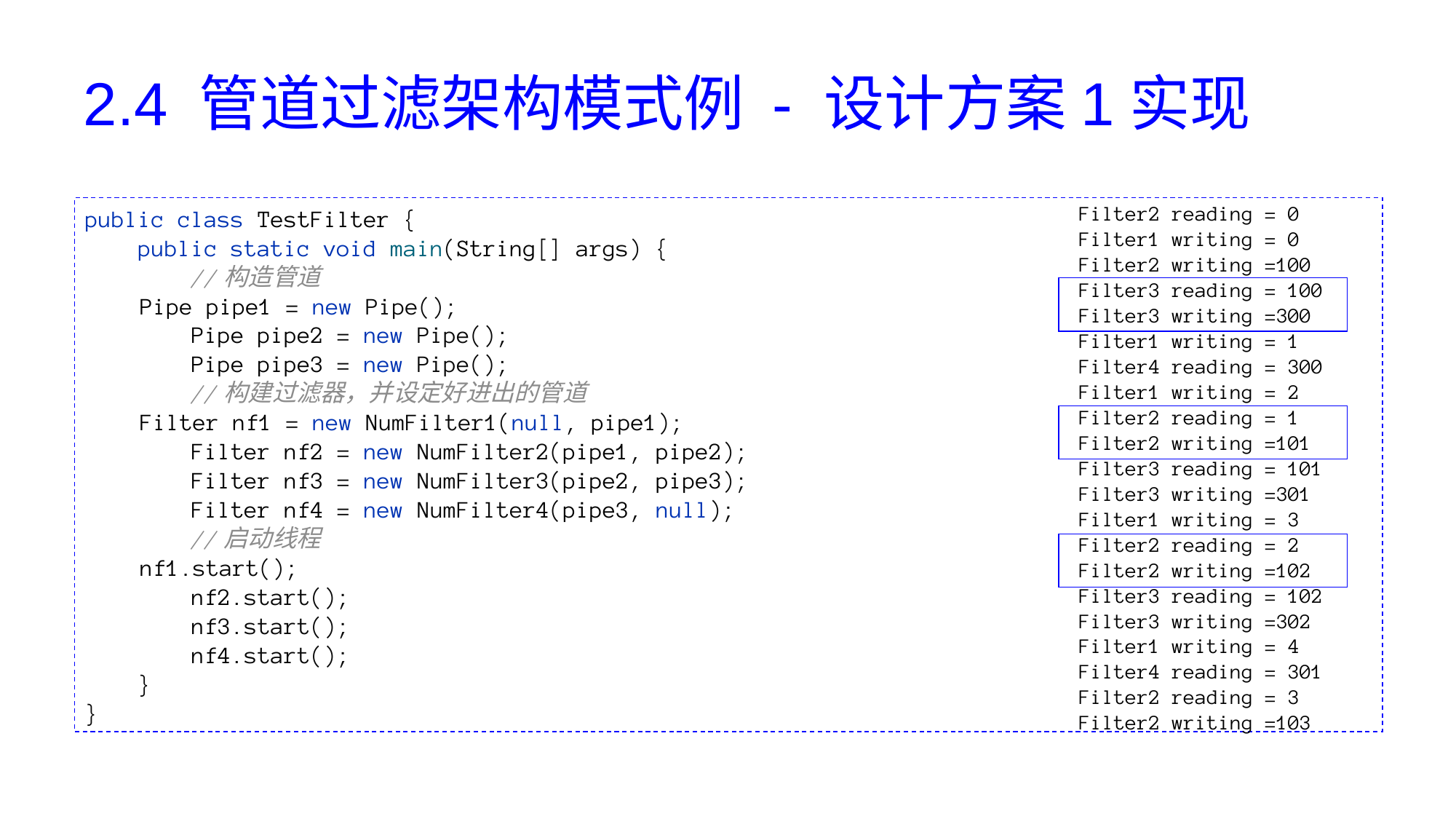

# 2.4 管道过滤架构模式例 - 设计方案1实现
Filter2 reading = 0
Filter1 writing = 0
Filter2 writing =100
Filter3 reading = 100
Filter3 writing =300
Filter1 writing = 1
Filter4 reading = 300
Filter1 writing = 2
Filter2 reading = 1
Filter2 writing =101
Filter3 reading = 101
Filter3 writing =301
Filter1 writing = 3
Filter2 reading = 2
Filter2 writing =102
Filter3 reading = 102
Filter3 writing =302
Filter1 writing = 4
Filter4 reading = 301
Filter2 reading = 3
Filter2 writing =103
public class TestFilter {
    public static void main(String[] args) {
        //构造管道
         Pipe pipe1 = new Pipe();
        Pipe pipe2 = new Pipe();
        Pipe pipe3 = new Pipe();
        //构建过滤器，并设定好进出的管道
         Filter nf1 = new NumFilter1(null, pipe1);
        Filter nf2 = new NumFilter2(pipe1, pipe2);
        Filter nf3 = new NumFilter3(pipe2, pipe3);
        Filter nf4 = new NumFilter4(pipe3, null);
        //启动线程
         nf1.start();
        nf2.start();
        nf3.start();
        nf4.start();
    }
}

43